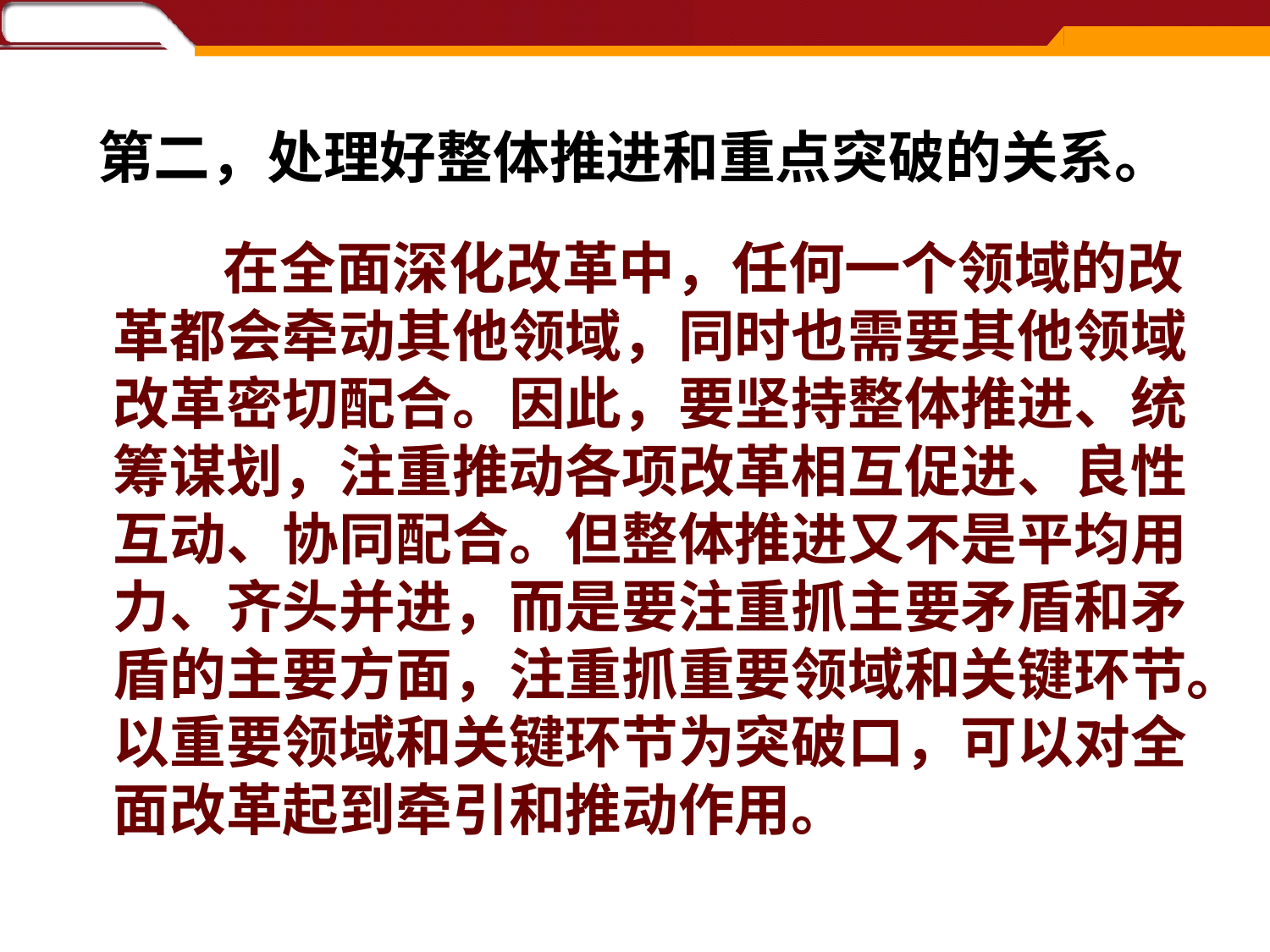

# 第二，处理好整体推进和重点突破的关系。
             在全面深化改革中，任何一个领域的改革都会牵动其他领域，同时也需要其他领域改革密切配合。因此，要坚持整体推进、统筹谋划，注重推动各项改革相互促进、良性互动、协同配合。但整体推进又不是平均用力、齐头并进，而是要注重抓主要矛盾和矛盾的主要方面，注重抓重要领域和关键环节。以重要领域和关键环节为突破口，可以对全面改革起到牵引和推动作用。